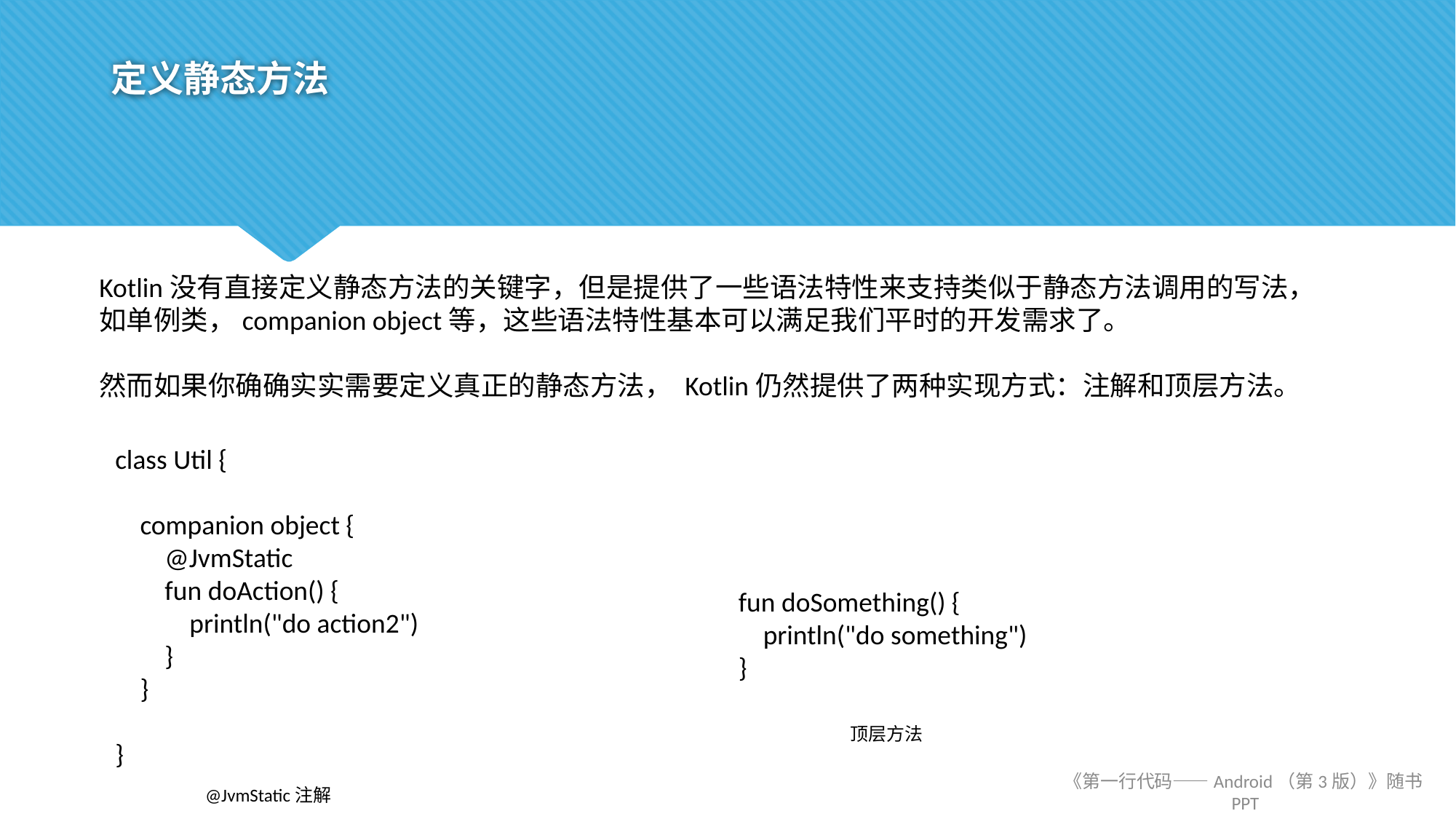

# 定义静态方法
Kotlin没有直接定义静态方法的关键字，但是提供了一些语法特性来支持类似于静态方法调用的写法，如单例类，companion object等，这些语法特性基本可以满足我们平时的开发需求了。

然而如果你确确实实需要定义真正的静态方法， Kotlin仍然提供了两种实现方式：注解和顶层方法。
class Util {

    companion object {
        @JvmStatic
        fun doAction() {
            println("do action2")
        }
    }

}
fun doSomething() {
    println("do something")
}
顶层方法
@JvmStatic注解